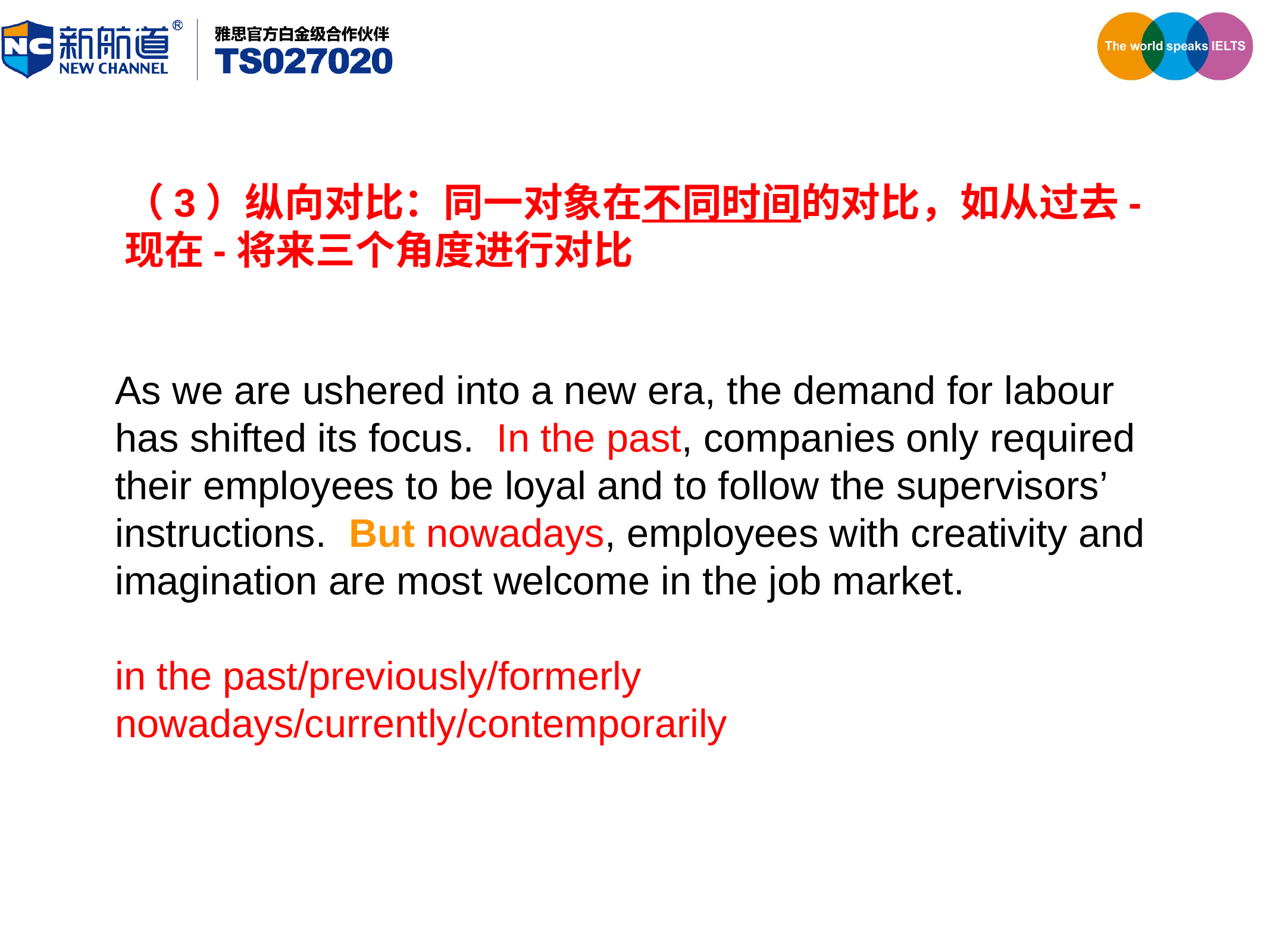

（3）纵向对比：同一对象在不同时间的对比，如从过去-现在-将来三个角度进行对比
As we are ushered into a new era, the demand for labour has shifted its focus.  In the past, companies only required their employees to be loyal and to follow the supervisors’ instructions.  But nowadays, employees with creativity and imagination are most welcome in the job market.

in the past/previously/formerly
nowadays/currently/contemporarily